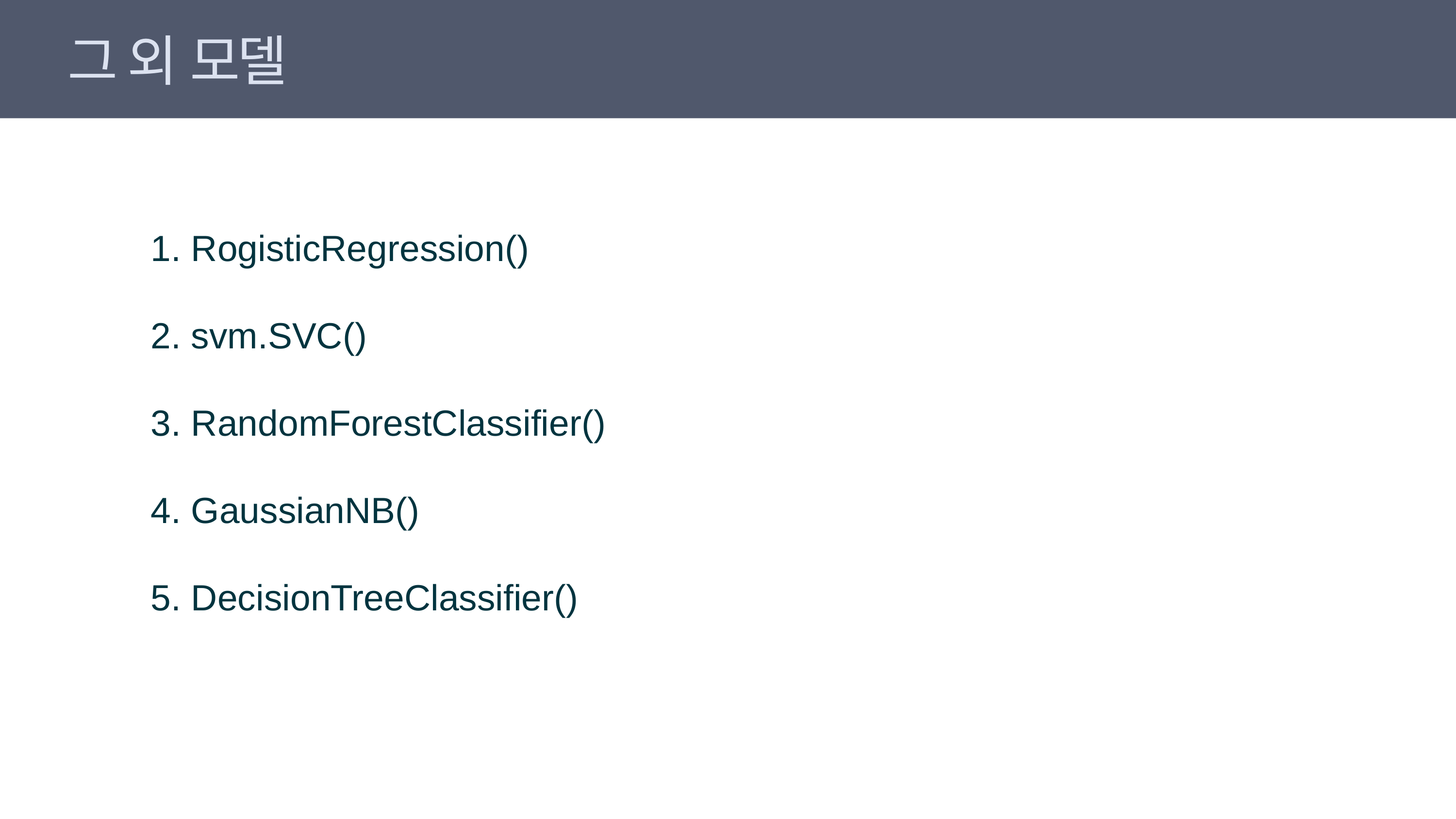

그 외 모델
 RogisticRegression()

 svm.SVC()

 RandomForestClassifier()

 GaussianNB()

 DecisionTreeClassifier()